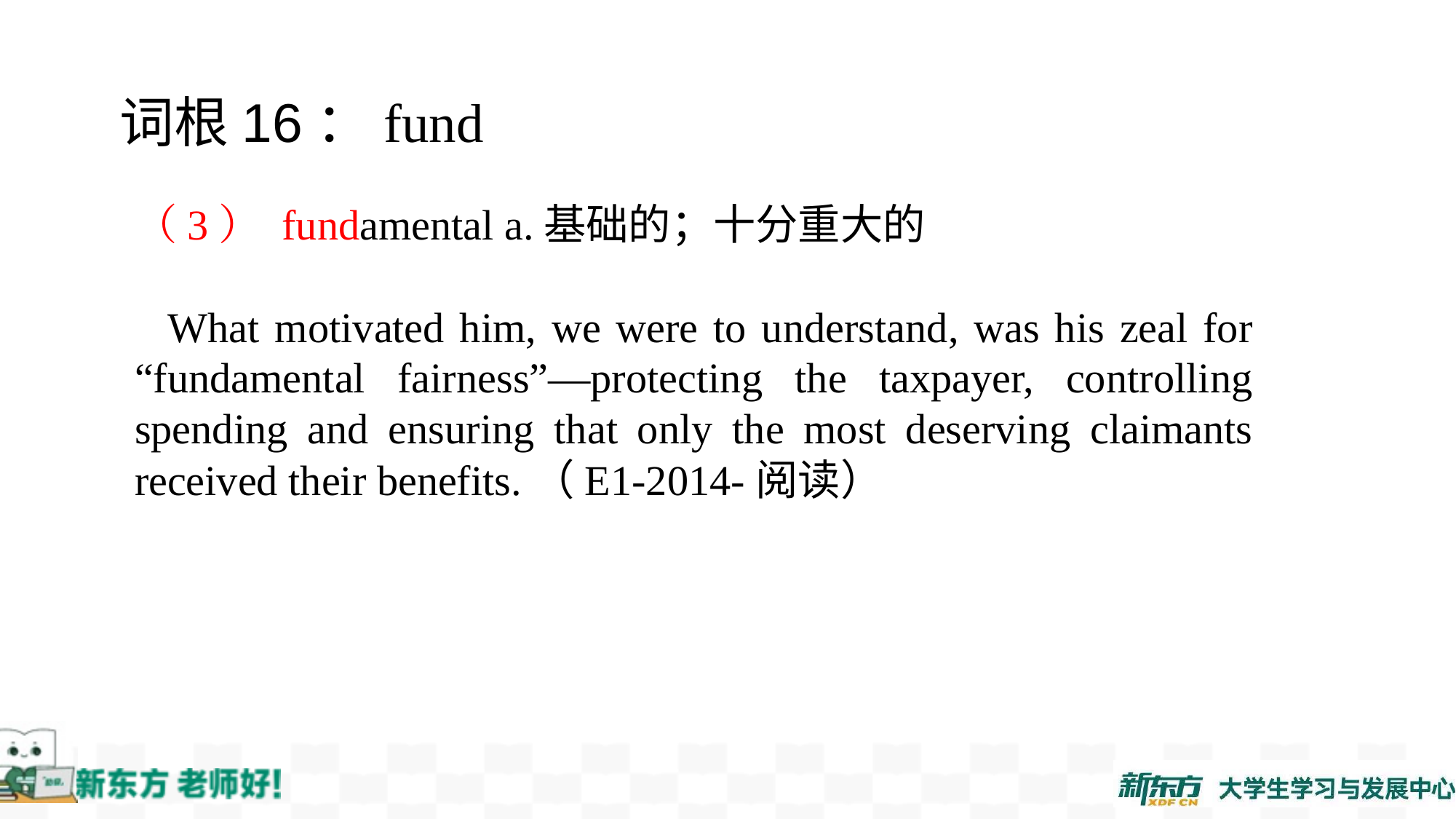

词根16：fund
（3） fundamental a.基础的；十分重大的

  What motivated him, we were to understand, was his zeal for “fundamental fairness”—protecting the taxpayer, controlling spending and ensuring that only the most deserving claimants received their benefits.（E1-2014-阅读）